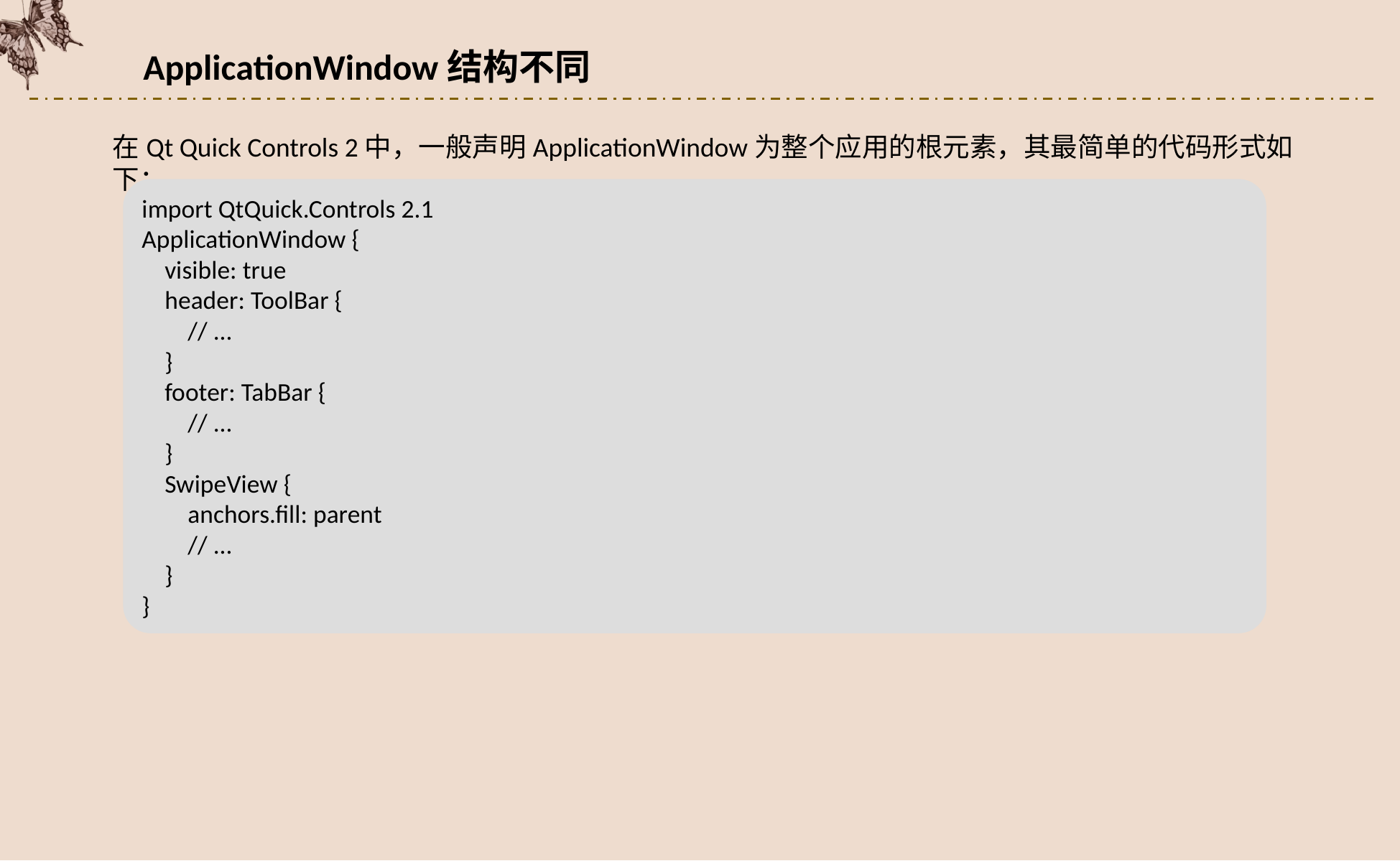

ApplicationWindow结构不同
在Qt Quick Controls 2中，一般声明ApplicationWindow为整个应用的根元素，其最简单的代码形式如下：
import QtQuick.Controls 2.1
ApplicationWindow {
    visible: true
    header: ToolBar {
        // ...
    }
    footer: TabBar {
        // ...
    }
    SwipeView {
        anchors.fill: parent
        // ...
    }
}